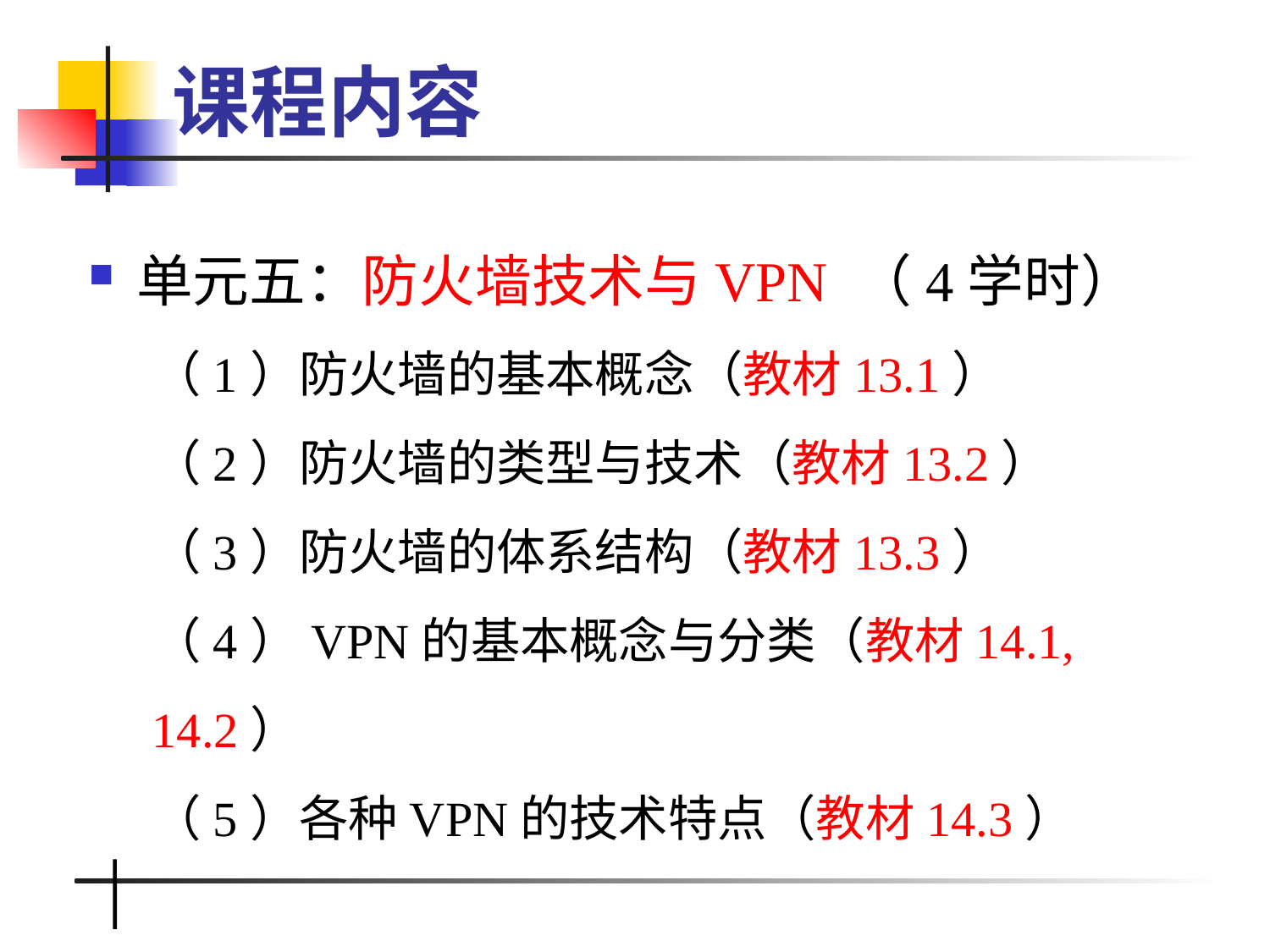

# 课程内容
单元五：防火墙技术与VPN （4学时）
（1）防火墙的基本概念（教材13.1）
（2）防火墙的类型与技术（教材13.2）
（3）防火墙的体系结构（教材13.3）
（4）VPN的基本概念与分类（教材14.1, 14.2）
（5）各种VPN的技术特点（教材14.3）